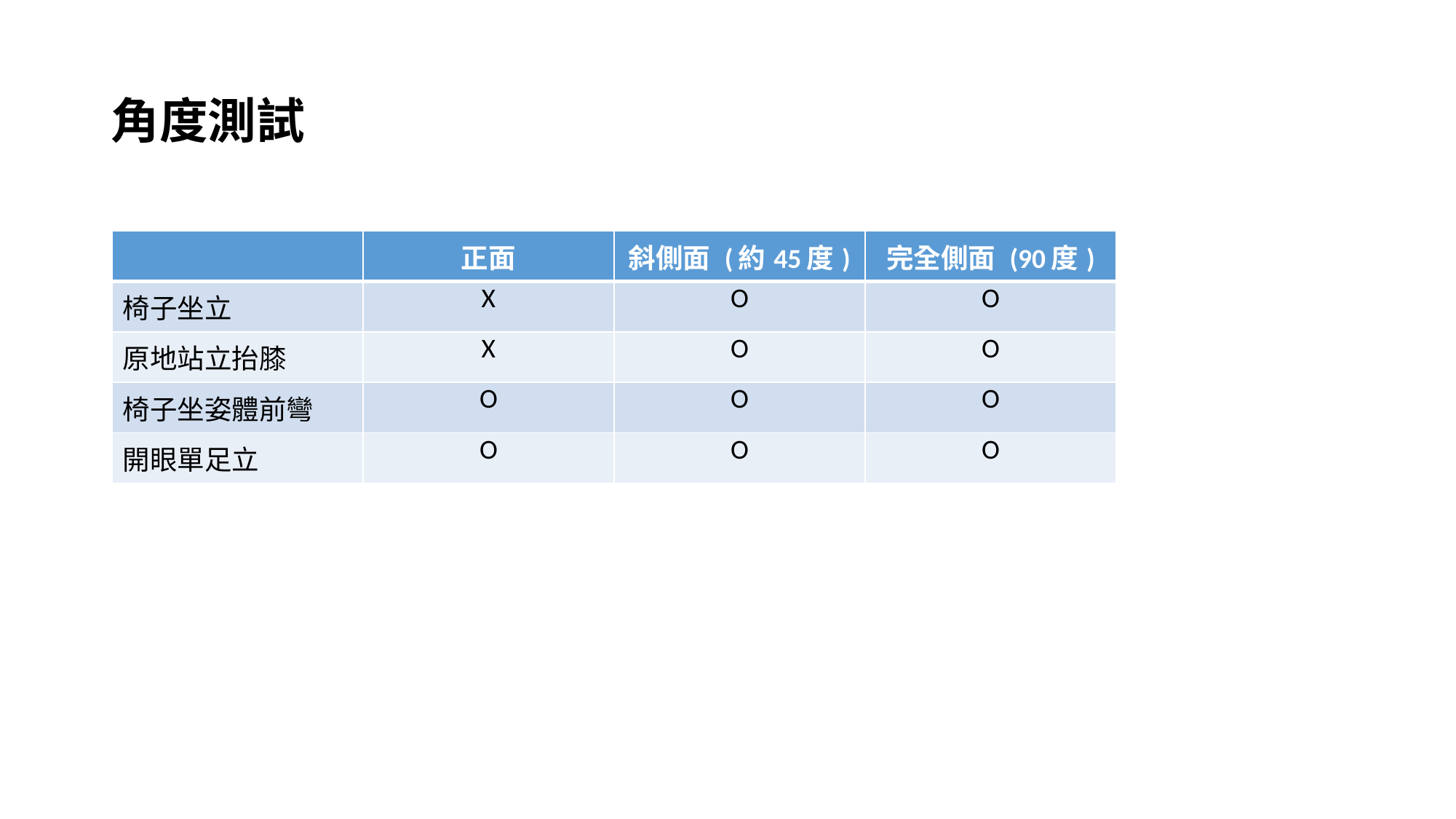

# 角度測試
|  | 正面 | 斜側面 (約45度) | 完全側面 (90度) |
| --- | --- | --- | --- |
| 椅子坐立 | X | O | O |
| 原地站立抬膝 | X | O | O |
| 椅子坐姿體前彎 | O | O | O |
| 開眼單足立 | O | O | O |